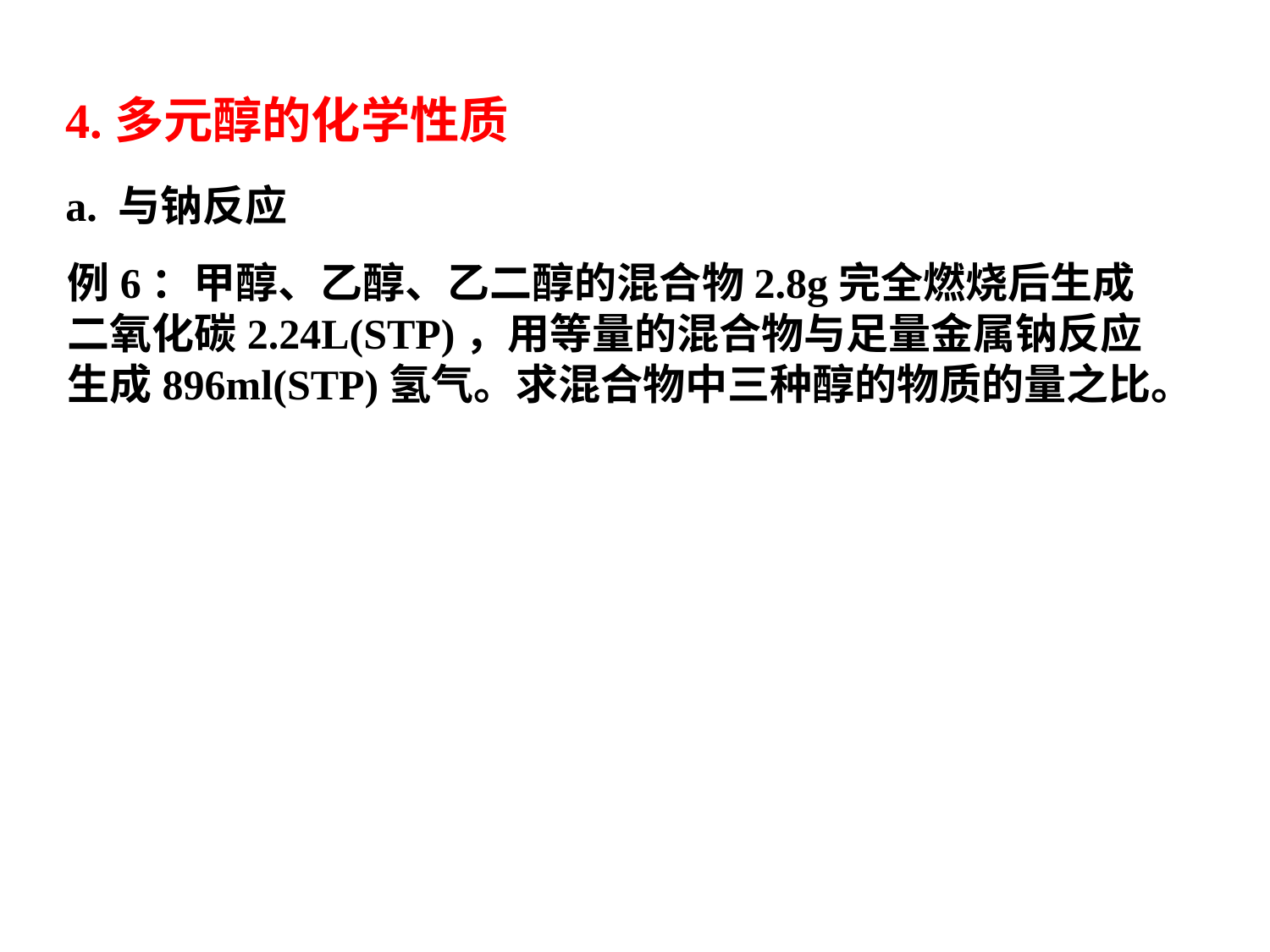

4.多元醇的化学性质
a. 与钠反应
例6：甲醇、乙醇、乙二醇的混合物2.8g完全燃烧后生成二氧化碳2.24L(STP)，用等量的混合物与足量金属钠反应生成896ml(STP)氢气。求混合物中三种醇的物质的量之比。